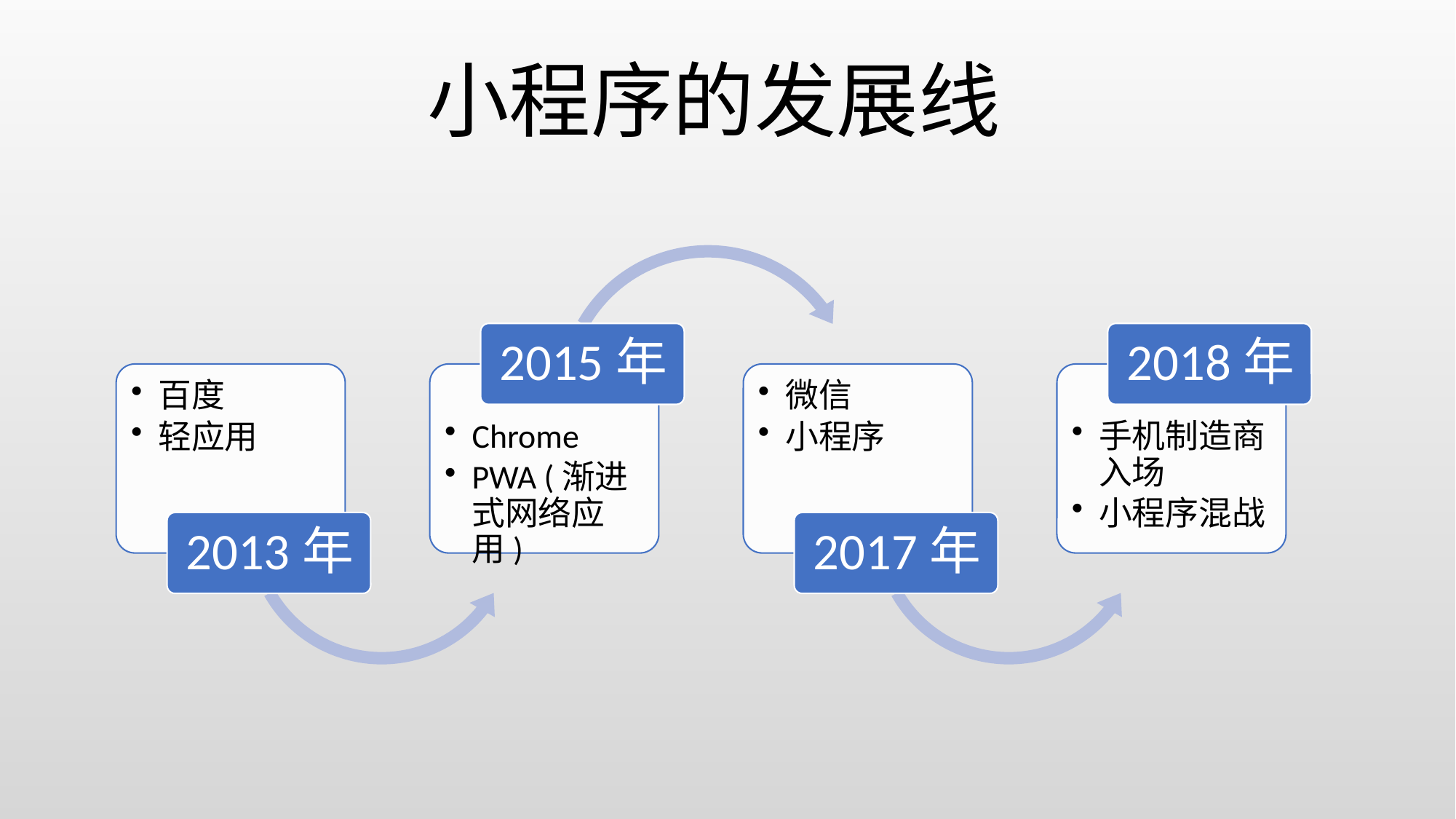

小程序的发展线
百度
轻应用
2013年
Chrome
PWA (渐进式网络应用)
2015年
微信
小程序
2017年
手机制造商入场
小程序混战
2018年